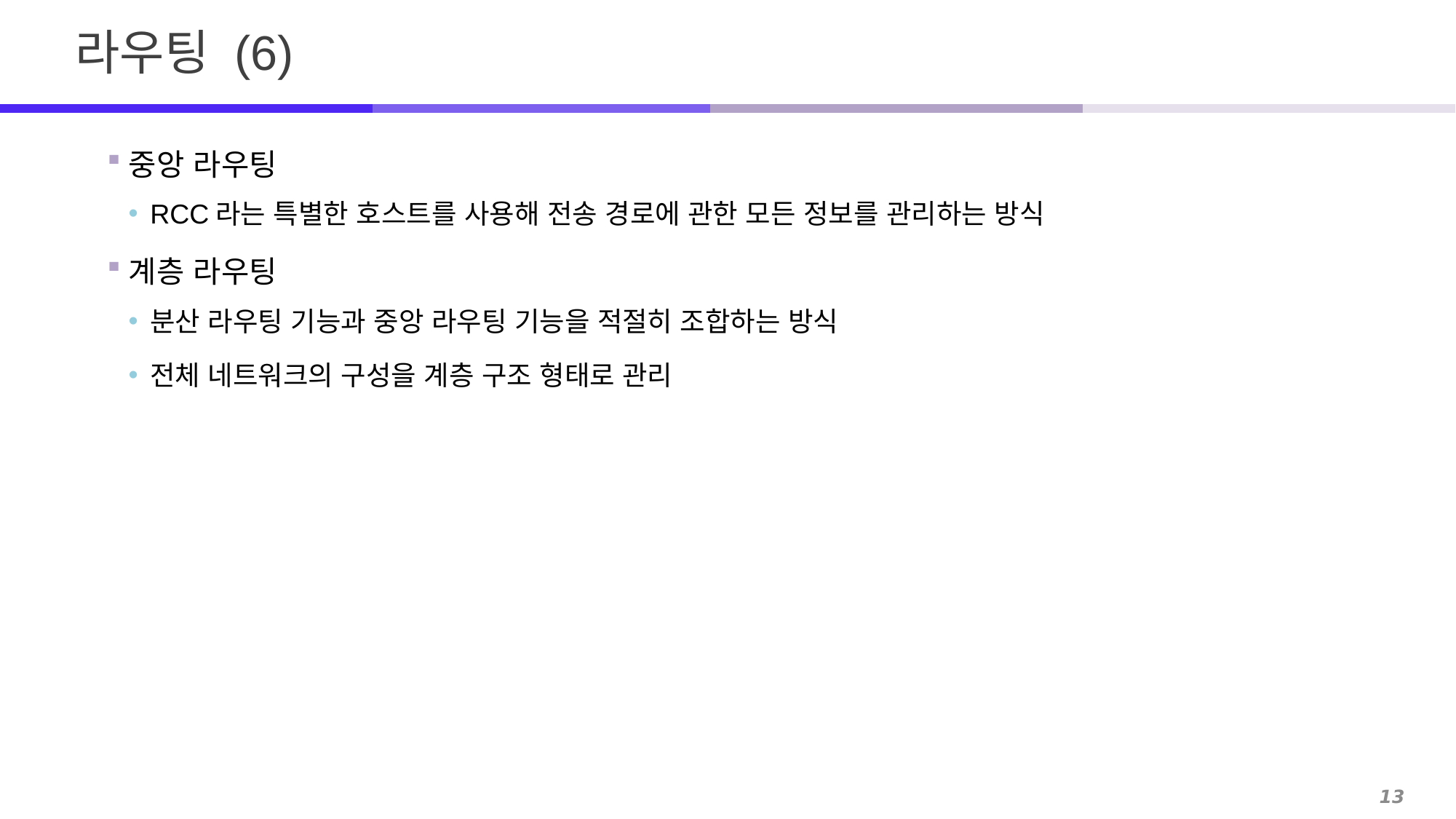

# 라우팅 (6)
중앙 라우팅
RCC라는 특별한 호스트를 사용해 전송 경로에 관한 모든 정보를 관리하는 방식
계층 라우팅
분산 라우팅 기능과 중앙 라우팅 기능을 적절히 조합하는 방식
전체 네트워크의 구성을 계층 구조 형태로 관리